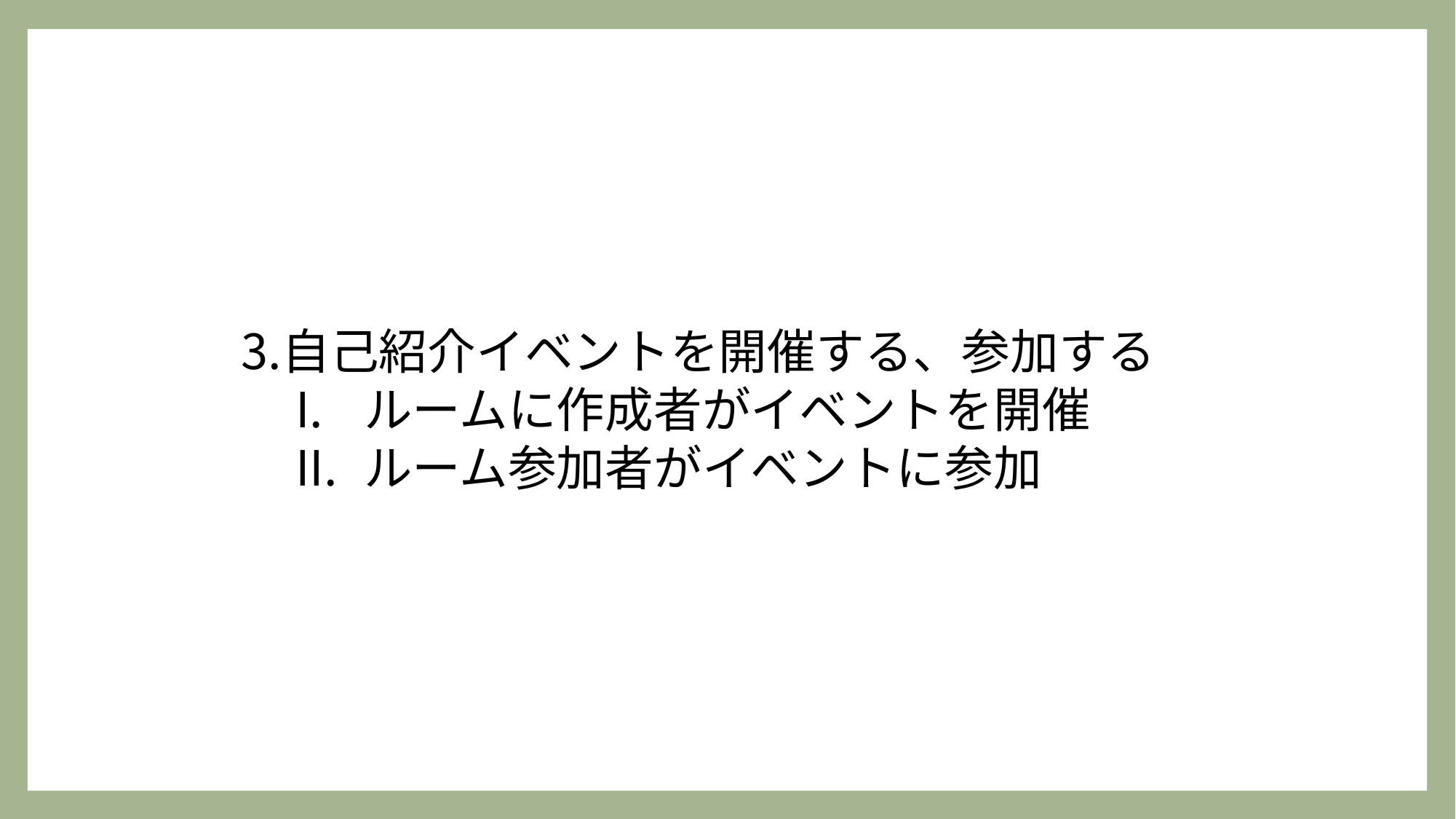

自己紹介イベントを開催する、参加する
ルームに作成者がイベントを開催
ルーム参加者がイベントに参加